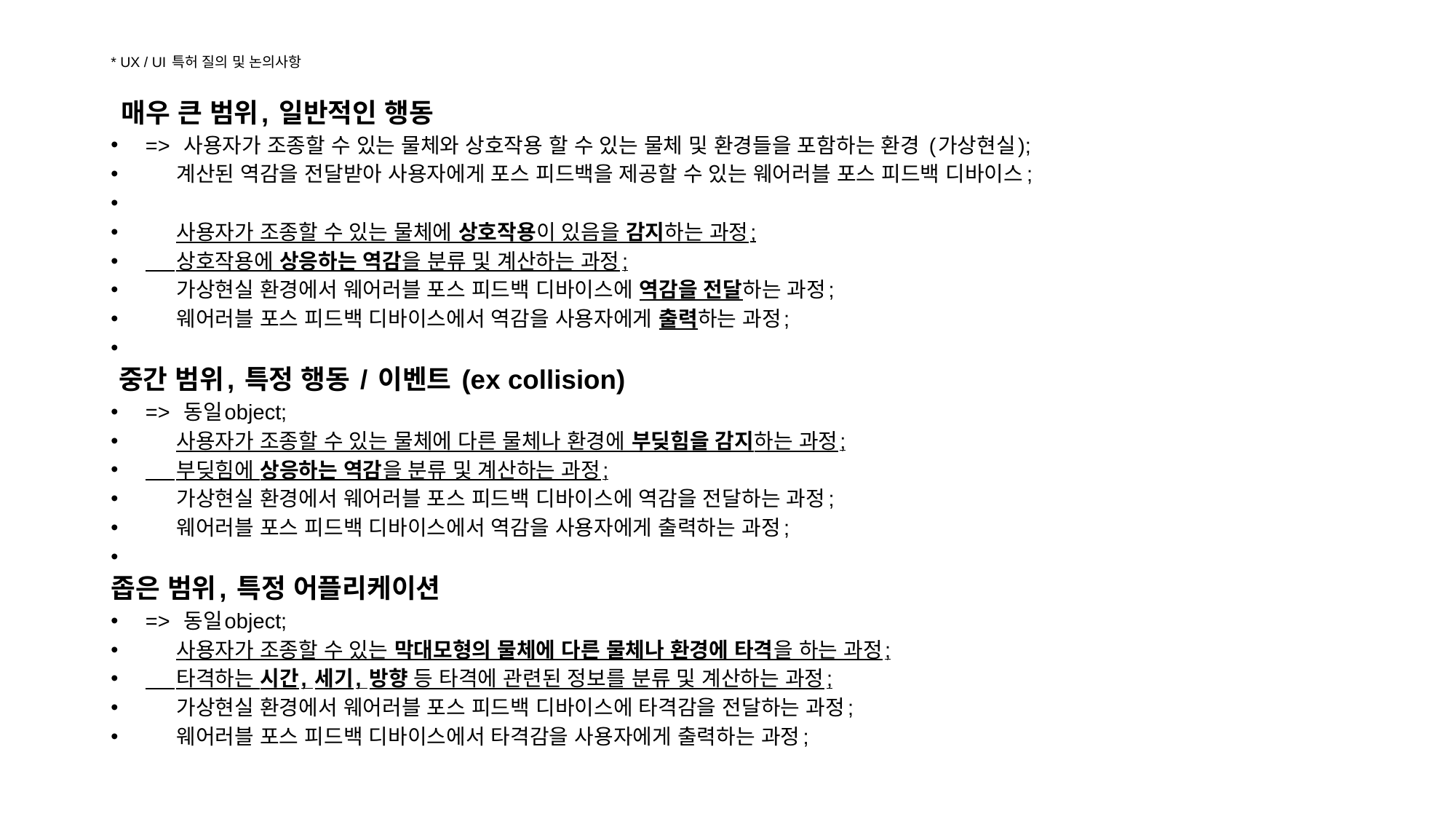

# * UX / UI 특허 질의 및 논의사항

 매우 큰 범위, 일반적인 행동
=>  사용자가 조종할 수 있는 물체와 상호작용 할 수 있는 물체 및 환경들을 포함하는 환경 (가상현실);
     계산된 역감을 전달받아 사용자에게 포스 피드백을 제공할 수 있는 웨어러블 포스 피드백 디바이스;

     사용자가 조종할 수 있는 물체에 상호작용이 있음을 감지하는 과정;
     상호작용에 상응하는 역감을 분류 및 계산하는 과정;
     가상현실 환경에서 웨어러블 포스 피드백 디바이스에 역감을 전달하는 과정;
     웨어러블 포스 피드백 디바이스에서 역감을 사용자에게 출력하는 과정;

 중간 범위, 특정 행동 / 이벤트 (ex collision)
=>  동일object;
     사용자가 조종할 수 있는 물체에 다른 물체나 환경에 부딪힘을 감지하는 과정;
     부딪힘에 상응하는 역감을 분류 및 계산하는 과정;
     가상현실 환경에서 웨어러블 포스 피드백 디바이스에 역감을 전달하는 과정;
     웨어러블 포스 피드백 디바이스에서 역감을 사용자에게 출력하는 과정;

좁은 범위, 특정 어플리케이션
=>  동일object;
     사용자가 조종할 수 있는 막대모형의 물체에 다른 물체나 환경에 타격을 하는 과정;
     타격하는 시간, 세기, 방향 등 타격에 관련된 정보를 분류 및 계산하는 과정;
     가상현실 환경에서 웨어러블 포스 피드백 디바이스에 타격감을 전달하는 과정;
     웨어러블 포스 피드백 디바이스에서 타격감을 사용자에게 출력하는 과정;